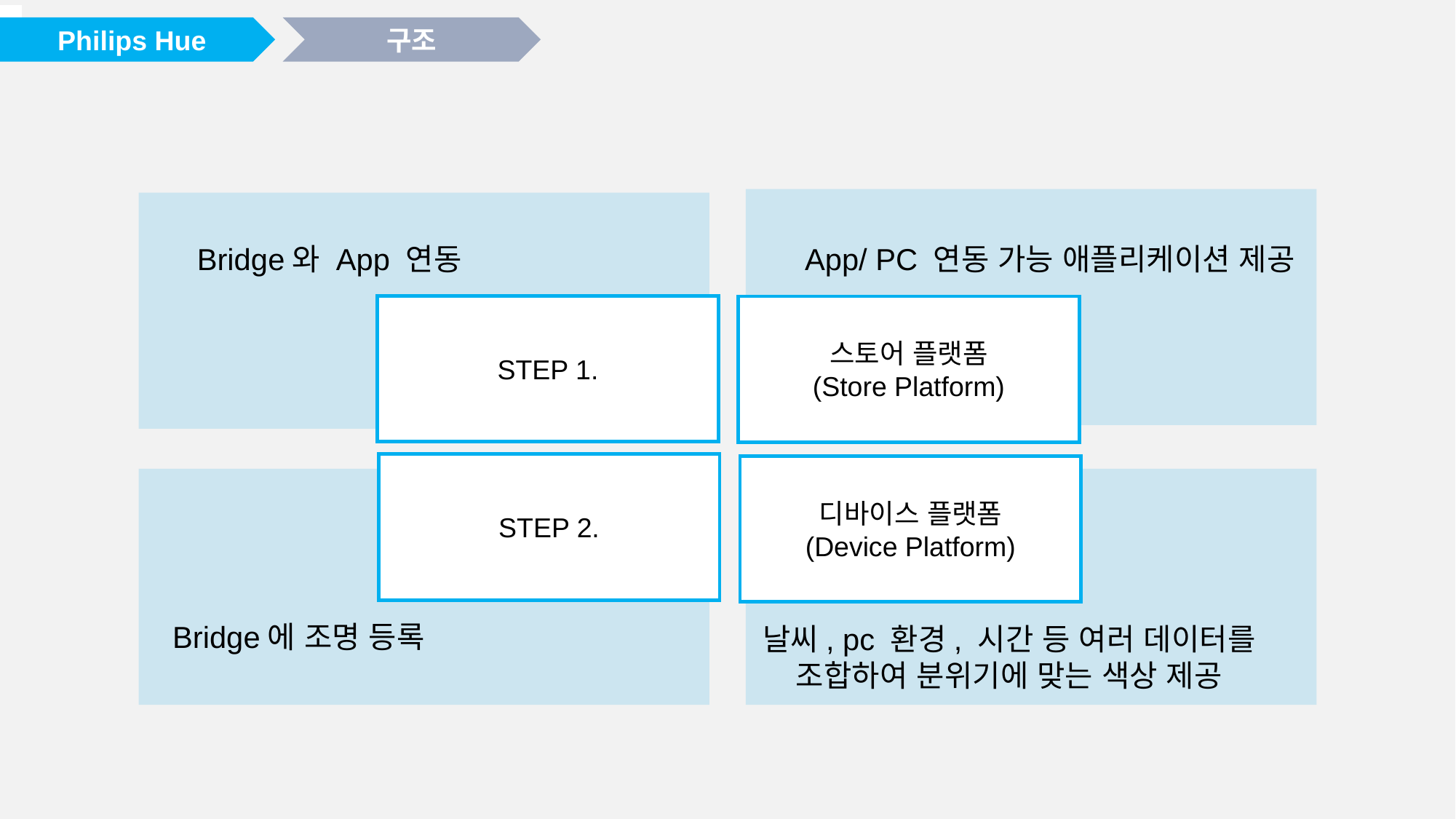

Philips Hue
구조

App/ PC 연동 가능 애플리케이션 제공
Bridge와 App 연동
STEP 1.
스토어 플랫폼
(Store Platform)
STEP 2.
디바이스 플랫폼
(Device Platform)

Bridge에 조명 등록
날씨, pc 환경, 시간 등 여러 데이터를
조합하여 분위기에 맞는 색상 제공